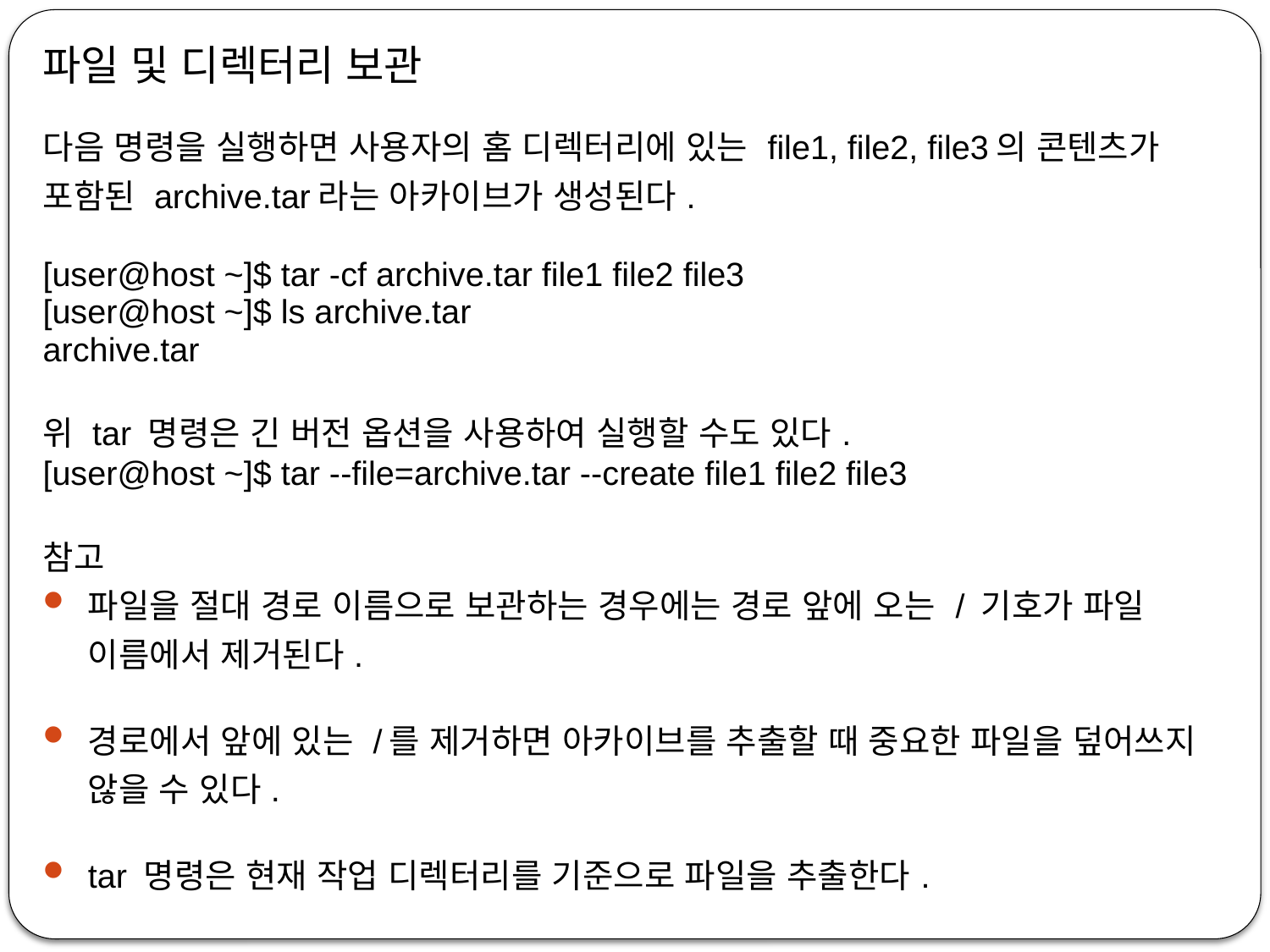

파일 및 디렉터리 보관

다음 명령을 실행하면 사용자의 홈 디렉터리에 있는 file1, file2, file3의 콘텐츠가 포함된 archive.tar라는 아카이브가 생성된다.

[user@host ~]$ tar -cf archive.tar file1 file2 file3
[user@host ~]$ ls archive.tar
archive.tar

위 tar 명령은 긴 버전 옵션을 사용하여 실행할 수도 있다.
[user@host ~]$ tar --file=archive.tar --create file1 file2 file3

참고
파일을 절대 경로 이름으로 보관하는 경우에는 경로 앞에 오는 / 기호가 파일 이름에서 제거된다.

경로에서 앞에 있는 /를 제거하면 아카이브를 추출할 때 중요한 파일을 덮어쓰지 않을 수 있다.

tar 명령은 현재 작업 디렉터리를 기준으로 파일을 추출한다.